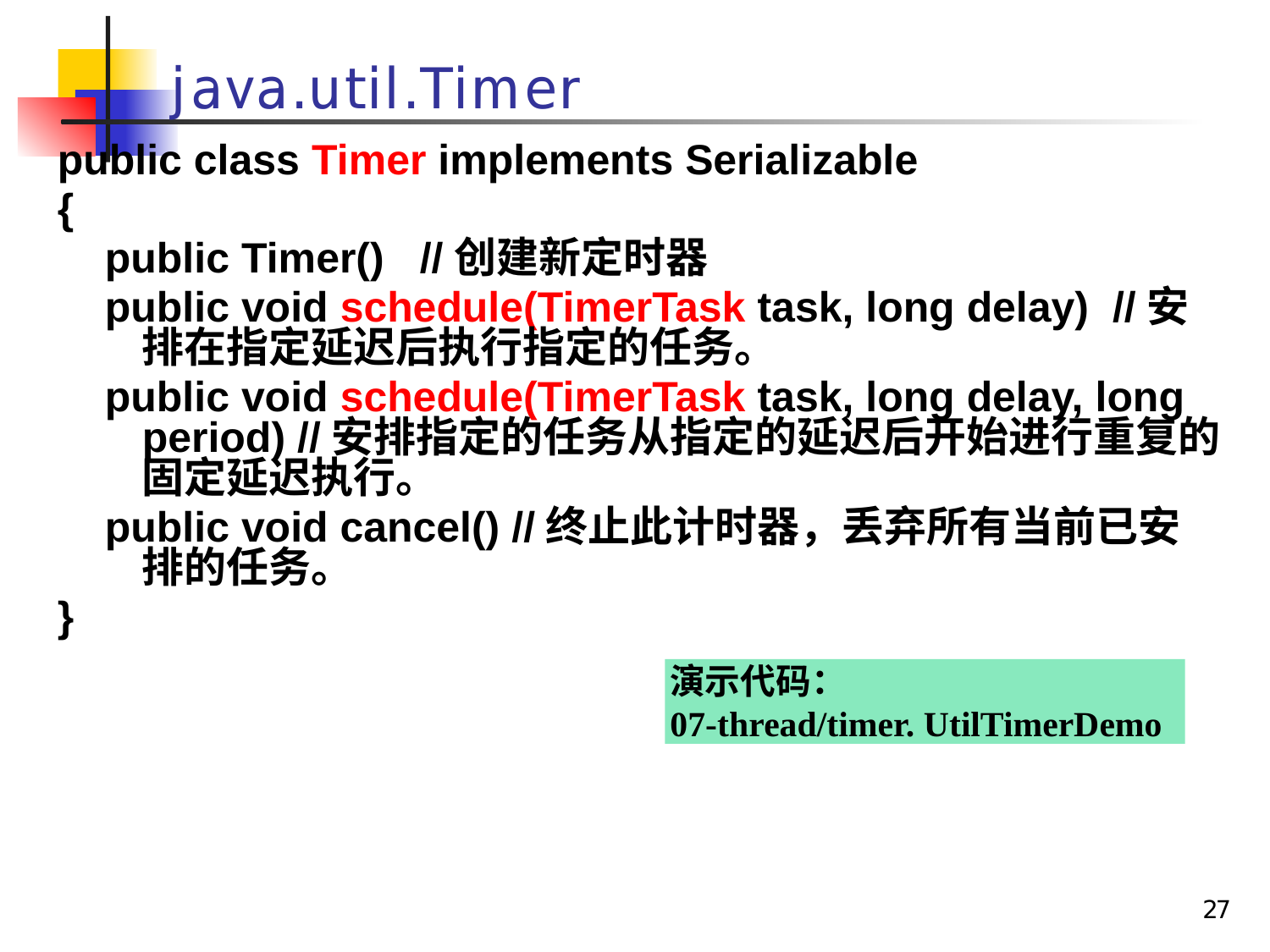

# java.util.Timer
public class Timer implements Serializable
{
    public Timer()   //创建新定时器
    public void schedule(TimerTask task, long delay)  //安排在指定延迟后执行指定的任务。
    public void schedule(TimerTask task, long delay, long period) //安排指定的任务从指定的延迟后开始进行重复的固定延迟执行。
    public void cancel() //终止此计时器，丢弃所有当前已安排的任务。
}
演示代码：
07-thread/timer. UtilTimerDemo
27